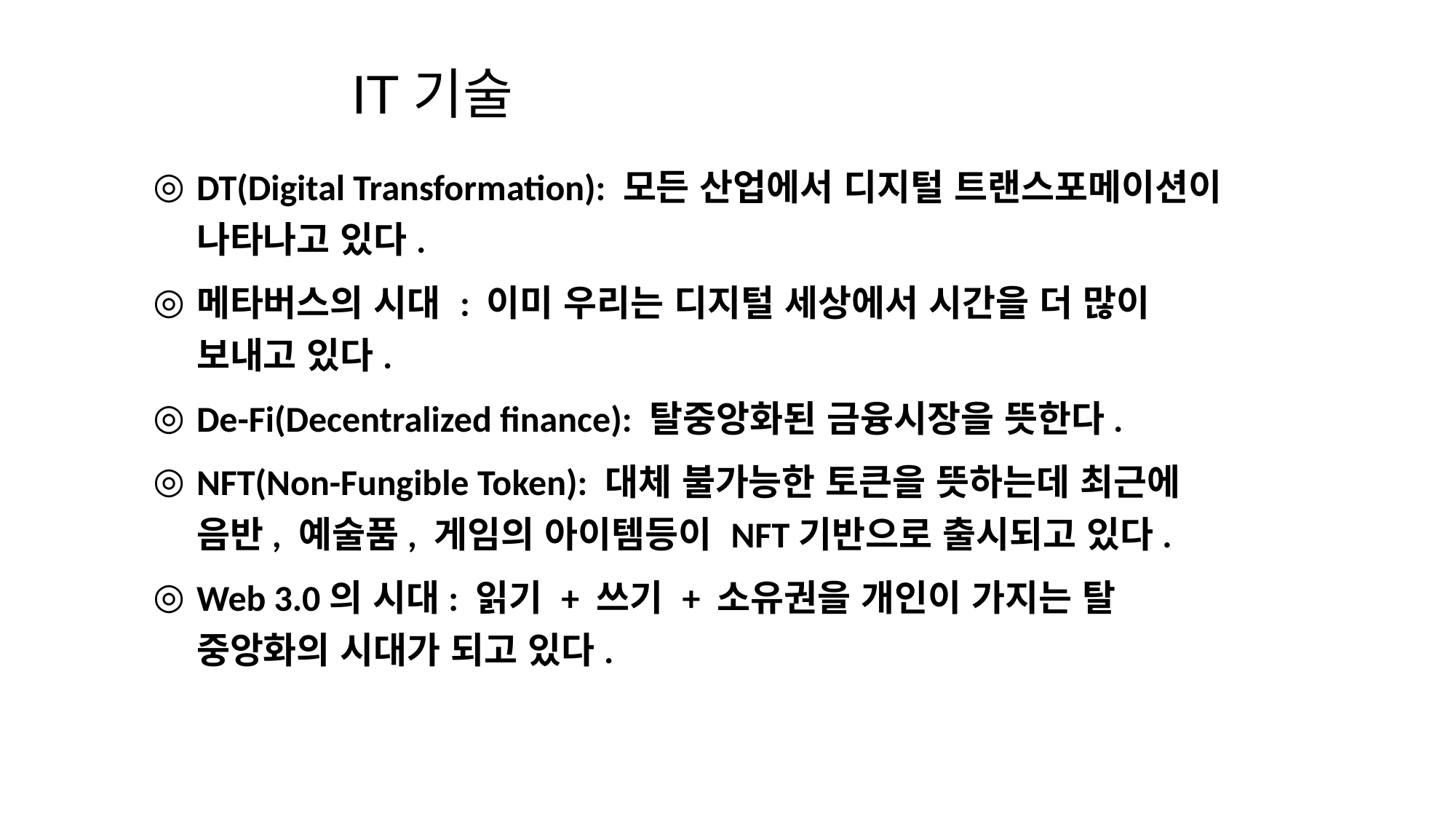

# IT기술
DT(Digital Transformation): 모든 산업에서 디지털 트랜스포메이션이 나타나고 있다.
메타버스의 시대 : 이미 우리는 디지털 세상에서 시간을 더 많이 보내고 있다.
De-Fi(Decentralized finance): 탈중앙화된 금융시장을 뜻한다.
NFT(Non-Fungible Token): 대체 불가능한 토큰을 뜻하는데 최근에 음반, 예술품, 게임의 아이템등이 NFT기반으로 출시되고 있다.
Web 3.0의 시대: 읽기 + 쓰기 + 소유권을 개인이 가지는 탈 중앙화의 시대가 되고 있다.